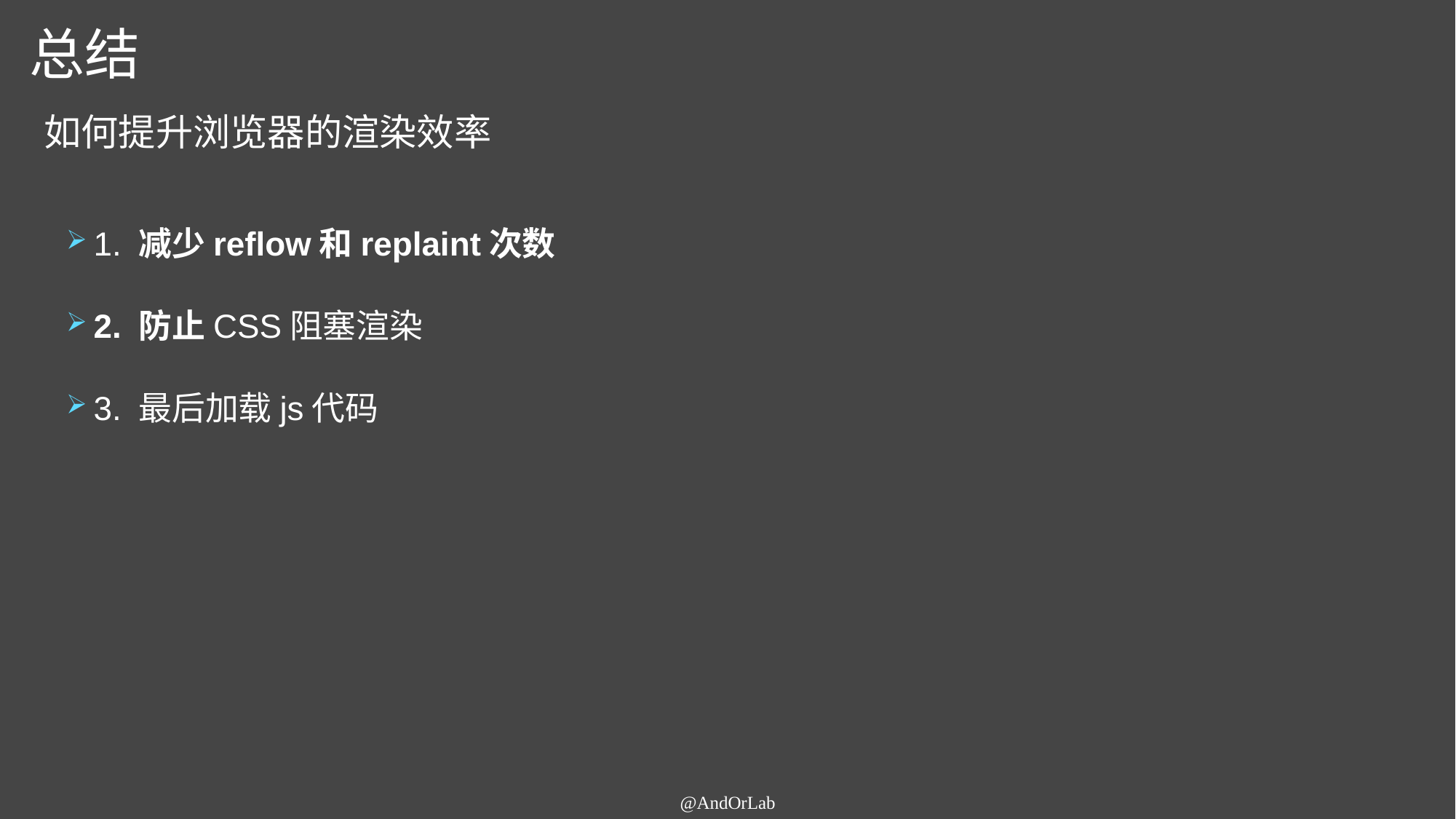

# 总结
如何提升浏览器的渲染效率

1. 减少reflow和replaint次数

2. 防止CSS阻塞渲染

3. 最后加载js代码
@AndOrLab